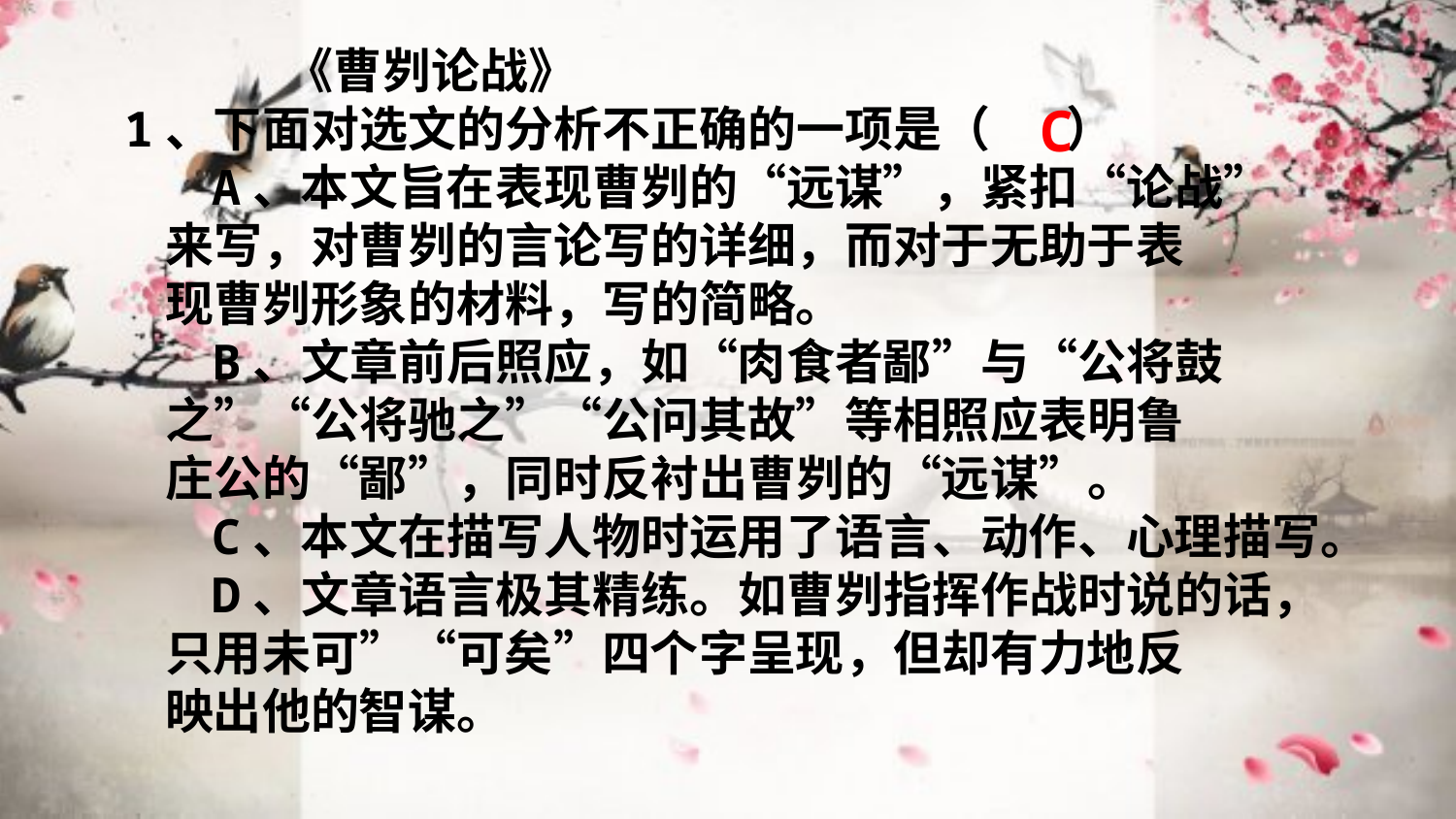

#
                   《曹刿论战》
  1、下面对选文的分析不正确的一项是（       ）
     A、本文旨在表现曹刿的“远谋”，紧扣“论战”
        来写，对曹刿的言论写的详细，而对于无助于表
        现曹刿形象的材料，写的简略。
     B、文章前后照应，如“肉食者鄙”与“公将鼓
        之”“公将驰之”“公问其故”等相照应表明鲁
        庄公的“鄙”，同时反衬出曹刿的“远谋”。
     C、本文在描写人物时运用了语言、动作、心理描写。
     D、文章语言极其精练。如曹刿指挥作战时说的话，
        只用未可”“可矣”四个字呈现，但却有力地反
        映出他的智谋。

C